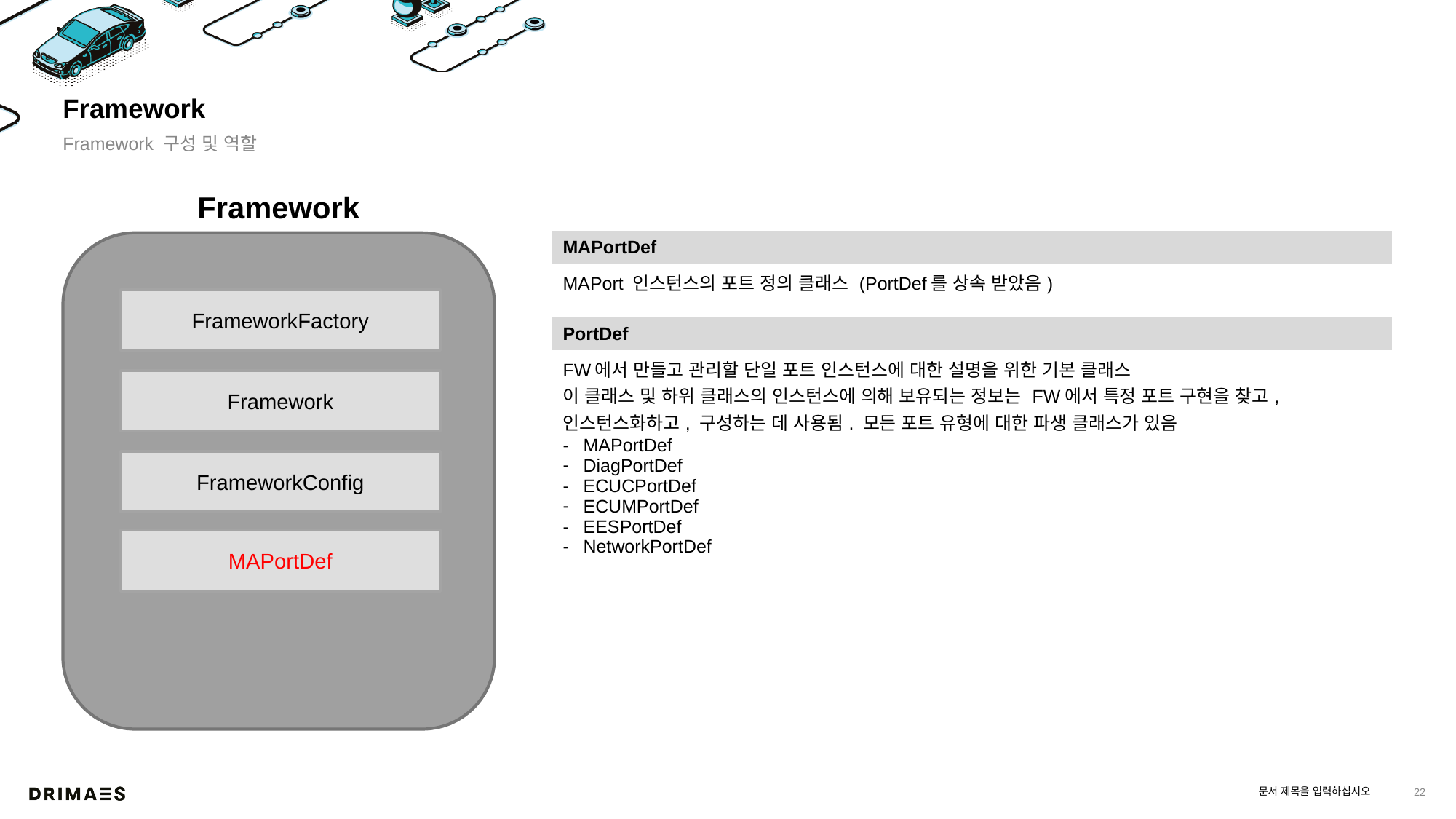

# Framework
Framework 구성 및 역할
Framework
| MAPortDef |
| --- |
| MAPort 인스턴스의 포트 정의 클래스 (PortDef를 상속 받았음) |

FrameworkFactory
| PortDef |
| --- |
| FW에서 만들고 관리할 단일 포트 인스턴스에 대한 설명을 위한 기본 클래스 이 클래스 및 하위 클래스의 인스턴스에 의해 보유되는 정보는 FW에서 특정 포트 구현을 찾고, 인스턴스화하고, 구성하는 데 사용됨. 모든 포트 유형에 대한 파생 클래스가 있음 MAPortDef DiagPortDef ECUCPortDef ECUMPortDef EESPortDef NetworkPortDef |
Framework
FrameworkConfig
MAPortDef
문서 제목을 입력하십시오